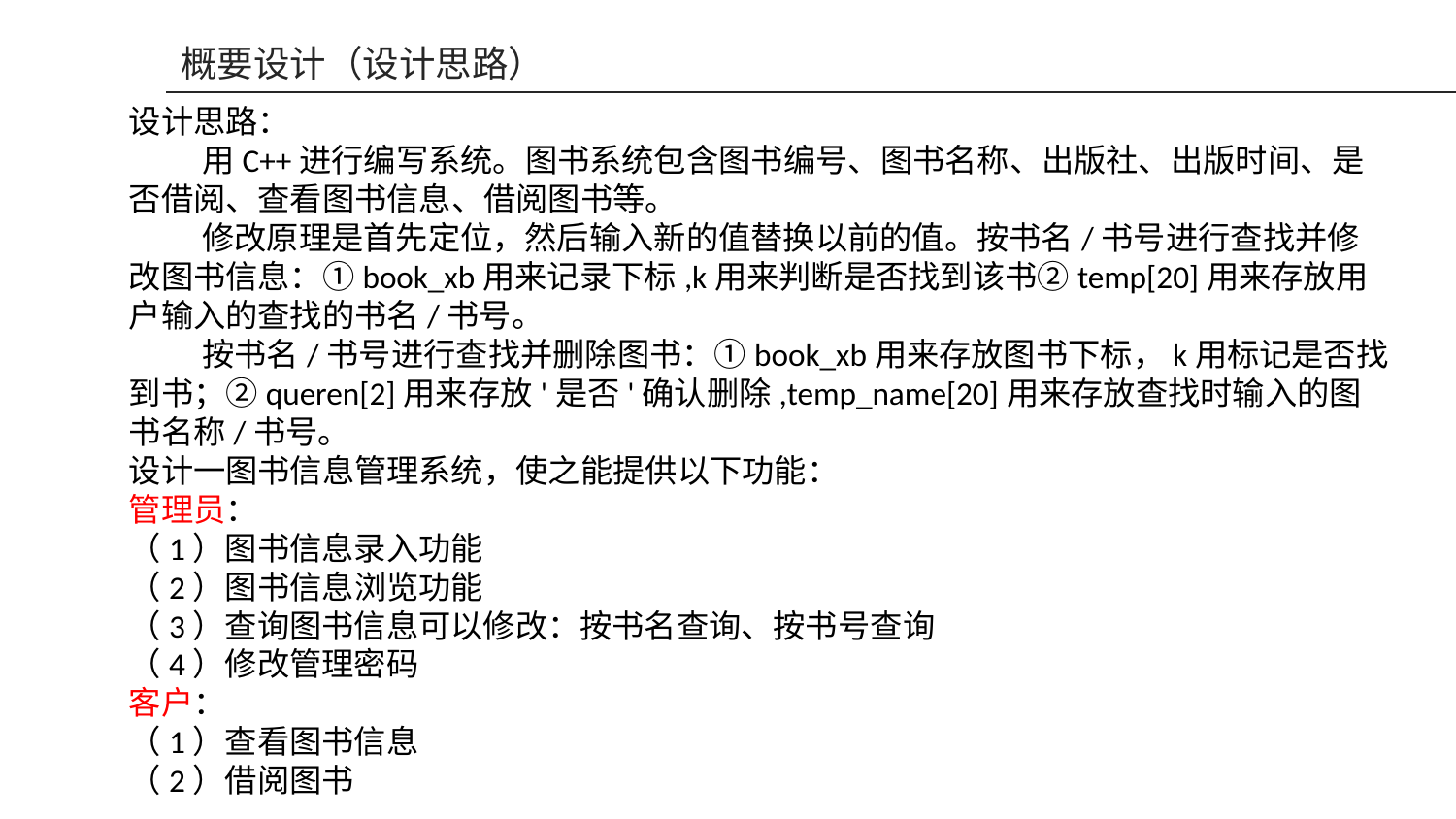

概要设计（设计思路）
设计思路：
         用C++进行编写系统。图书系统包含图书编号、图书名称、出版社、出版时间、是否借阅、查看图书信息、借阅图书等。
         修改原理是首先定位，然后输入新的值替换以前的值。按书名/书号进行查找并修改图书信息：①book_xb用来记录下标,k用来判断是否找到该书②temp[20]用来存放用户输入的查找的书名/书号。
         按书名/书号进行查找并删除图书：①book_xb用来存放图书下标，k用标记是否找到书；②queren[2]用来存放'是否'确认删除,temp_name[20]用来存放查找时输入的图书名称/书号。
设计一图书信息管理系统，使之能提供以下功能：
管理员：
（1）图书信息录入功能
（2）图书信息浏览功能
（3）查询图书信息可以修改：按书名查询、按书号查询
（4）修改管理密码
客户：
（1）查看图书信息
（2）借阅图书